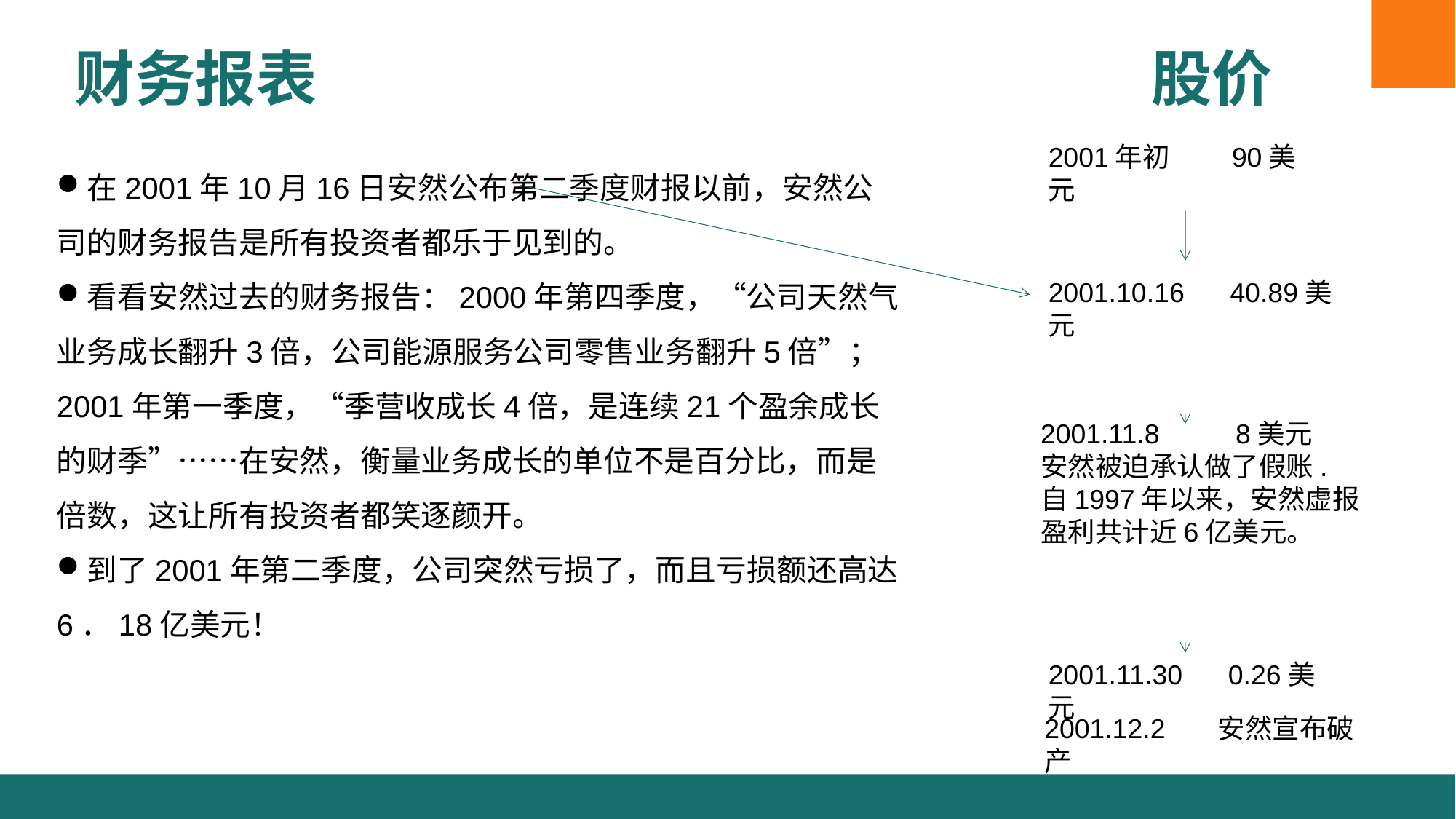

财务报表
股价
2001年初         90美元
在2001年10月16日安然公布第二季度财报以前，安然公司的财务报告是所有投资者都乐于见到的。
看看安然过去的财务报告：2000年第四季度，“公司天然气业务成长翻升3倍，公司能源服务公司零售业务翻升5倍”；2001年第一季度，“季营收成长4倍，是连续21个盈余成长的财季”……在安然，衡量业务成长的单位不是百分比，而是倍数，这让所有投资者都笑逐颜开。
到了2001年第二季度，公司突然亏损了，而且亏损额还高达6．18亿美元！
2001.10.16      40.89美元
2001.11.8          8美元
安然被迫承认做了假账.
自1997年以来，安然虚报盈利共计近6亿美元。
2001.11.30      0.26美元
2001.12.2      安然宣布破产